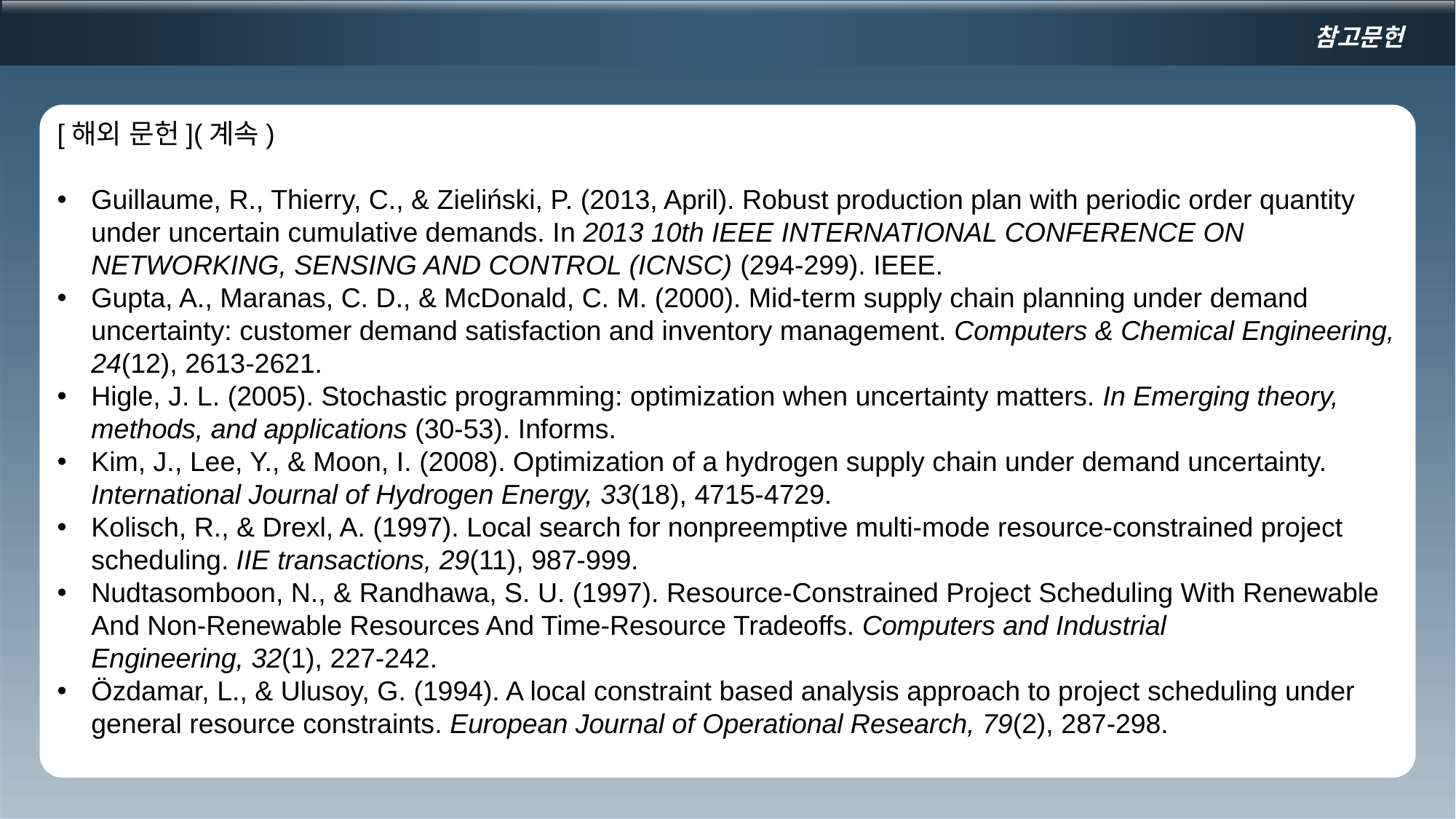

참고문헌
[해외 문헌](계속)

Guillaume, R., Thierry, C., & Zieliński, P. (2013, April). Robust production plan with periodic order quantity under uncertain cumulative demands. In 2013 10th IEEE INTERNATIONAL CONFERENCE ON NETWORKING, SENSING AND CONTROL (ICNSC) (294-299). IEEE.
Gupta, A., Maranas, C. D., & McDonald, C. M. (2000). Mid-term supply chain planning under demand uncertainty: customer demand satisfaction and inventory management. Computers & Chemical Engineering, 24(12), 2613-2621.
Higle, J. L. (2005). Stochastic programming: optimization when uncertainty matters. In Emerging theory, methods, and applications (30-53). Informs.
Kim, J., Lee, Y., & Moon, I. (2008). Optimization of a hydrogen supply chain under demand uncertainty. International Journal of Hydrogen Energy, 33(18), 4715-4729.
Kolisch, R., & Drexl, A. (1997). Local search for nonpreemptive multi-mode resource-constrained project scheduling. IIE transactions, 29(11), 987-999.
Nudtasomboon, N., & Randhawa, S. U. (1997). Resource-Constrained Project Scheduling With Renewable And Non-Renewable Resources And Time-Resource Tradeoffs. Computers and Industrial Engineering, 32(1), 227-242.
Özdamar, L., & Ulusoy, G. (1994). A local constraint based analysis approach to project scheduling under general resource constraints. European Journal of Operational Research, 79(2), 287-298.